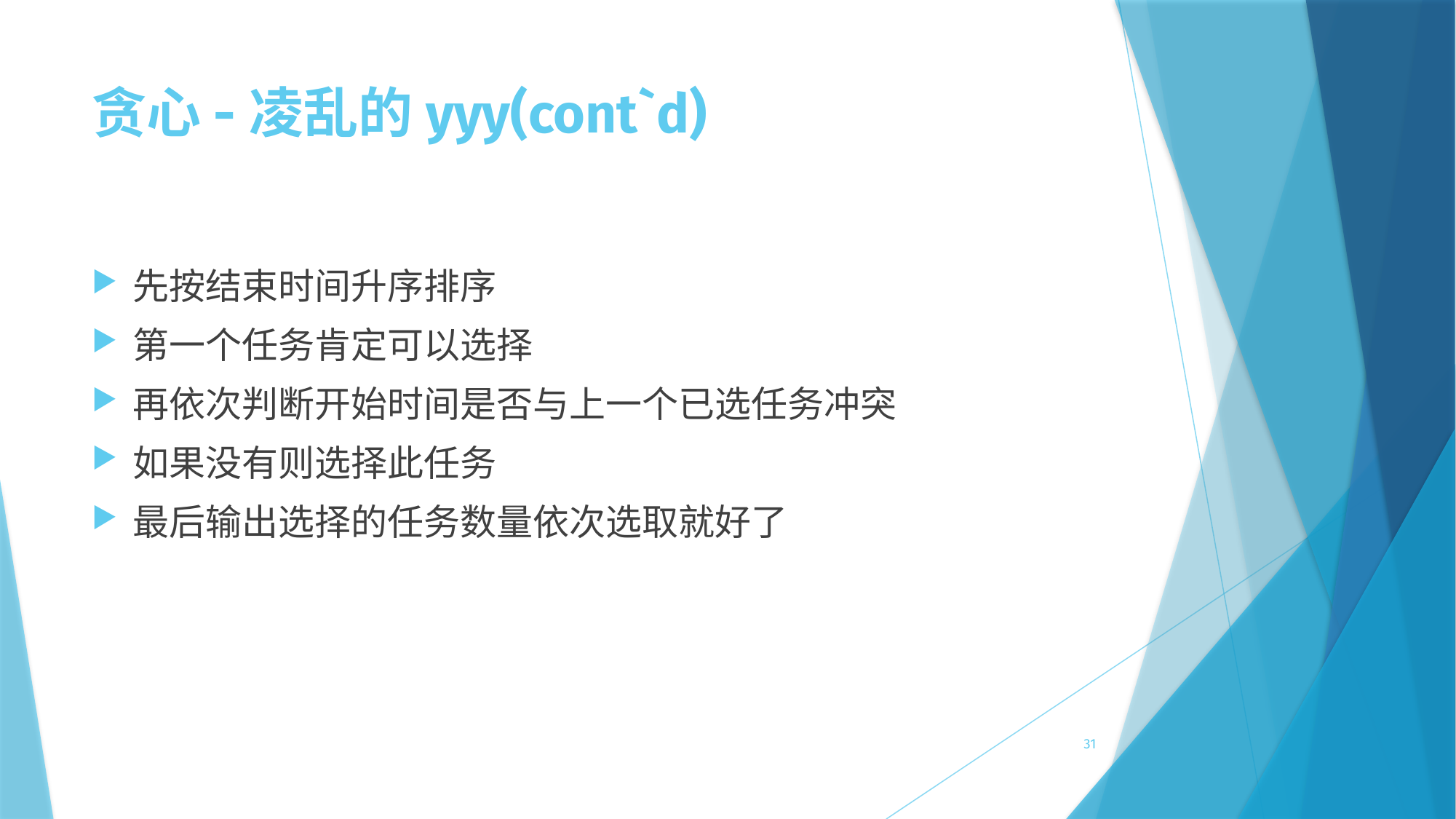

# 贪心-凌乱的yyy(cont`d)
先按结束时间升序排序
第一个任务肯定可以选择
再依次判断开始时间是否与上一个已选任务冲突
如果没有则选择此任务
最后输出选择的任务数量依次选取就好了
31